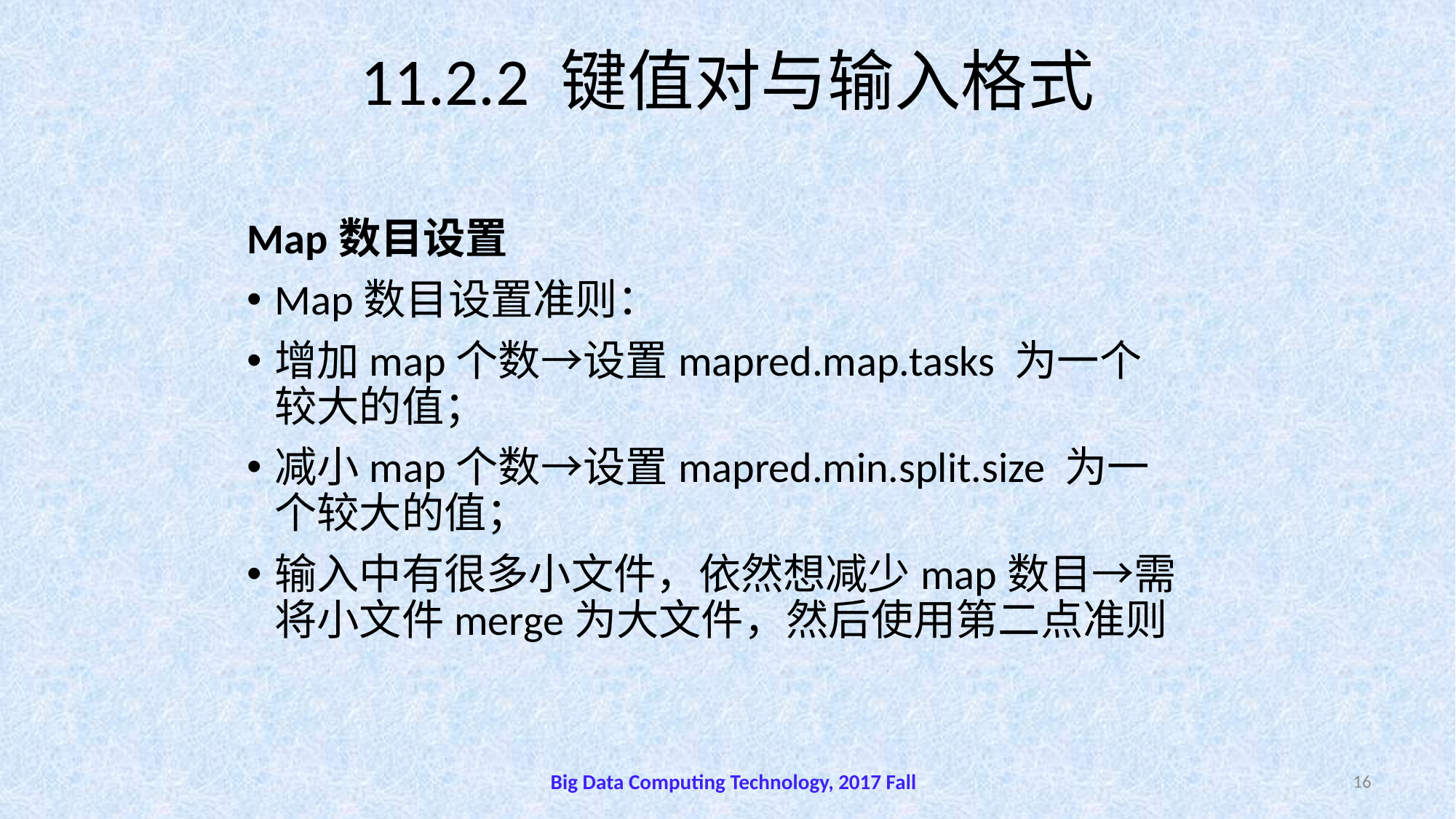

# 11.2.2 键值对与输入格式
Map数目设置
Map数目设置准则：
增加map个数→设置mapred.map.tasks 为一个较大的值；
减小map个数→设置mapred.min.split.size 为一个较大的值；
输入中有很多小文件，依然想减少map数目→需将小文件merge为大文件，然后使用第二点准则
Big Data Computing Technology, 2017 Fall
16